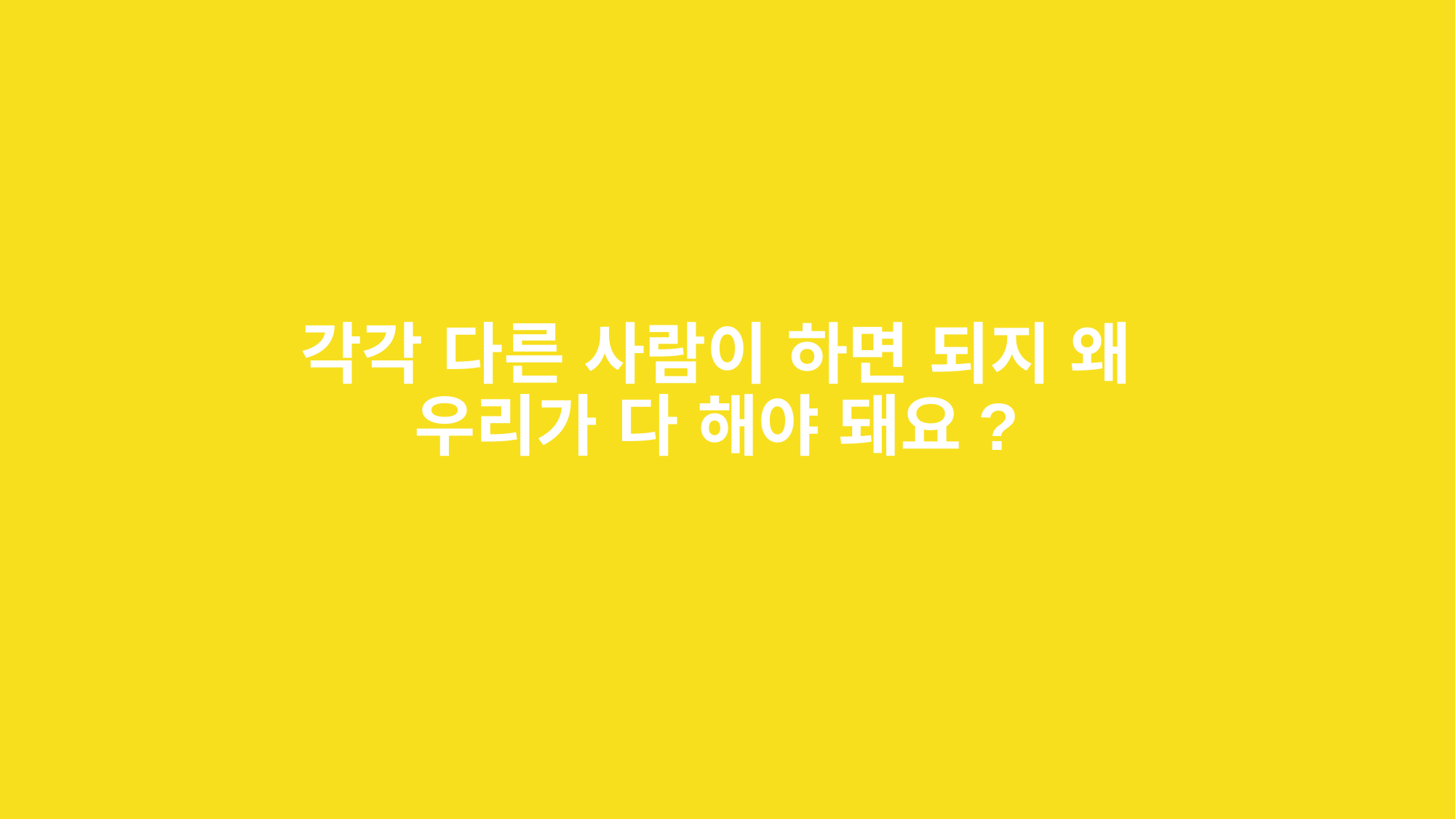

# 각각 다른 사람이 하면 되지 왜 우리가 다 해야 돼요?